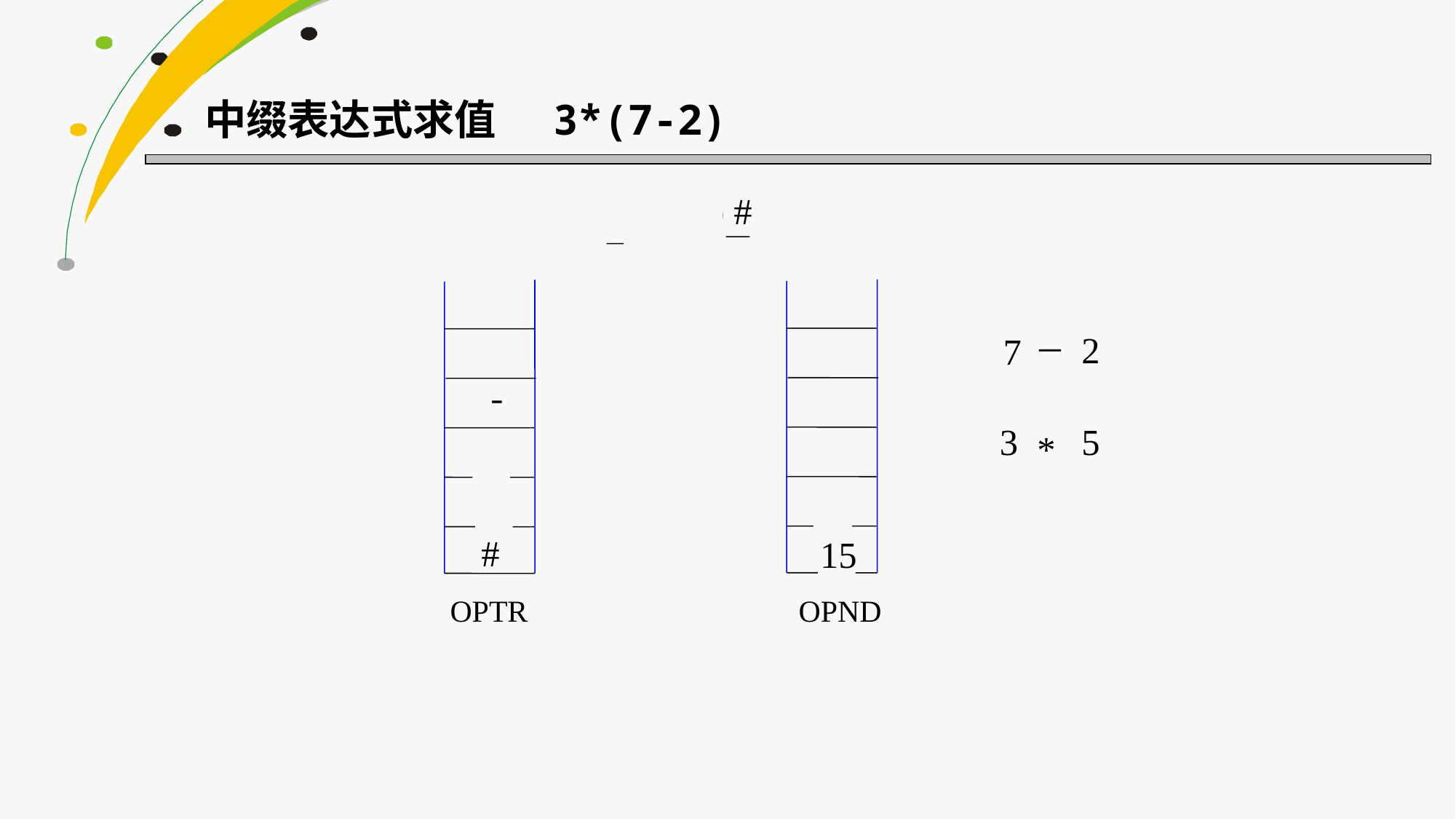

中缀表达式求值     3*(7-2)
3 * ( 7 – 2 ) #

OPND

OPTR
2
7
－
－

3
5
*
2
(

*

5

7
#
3
15